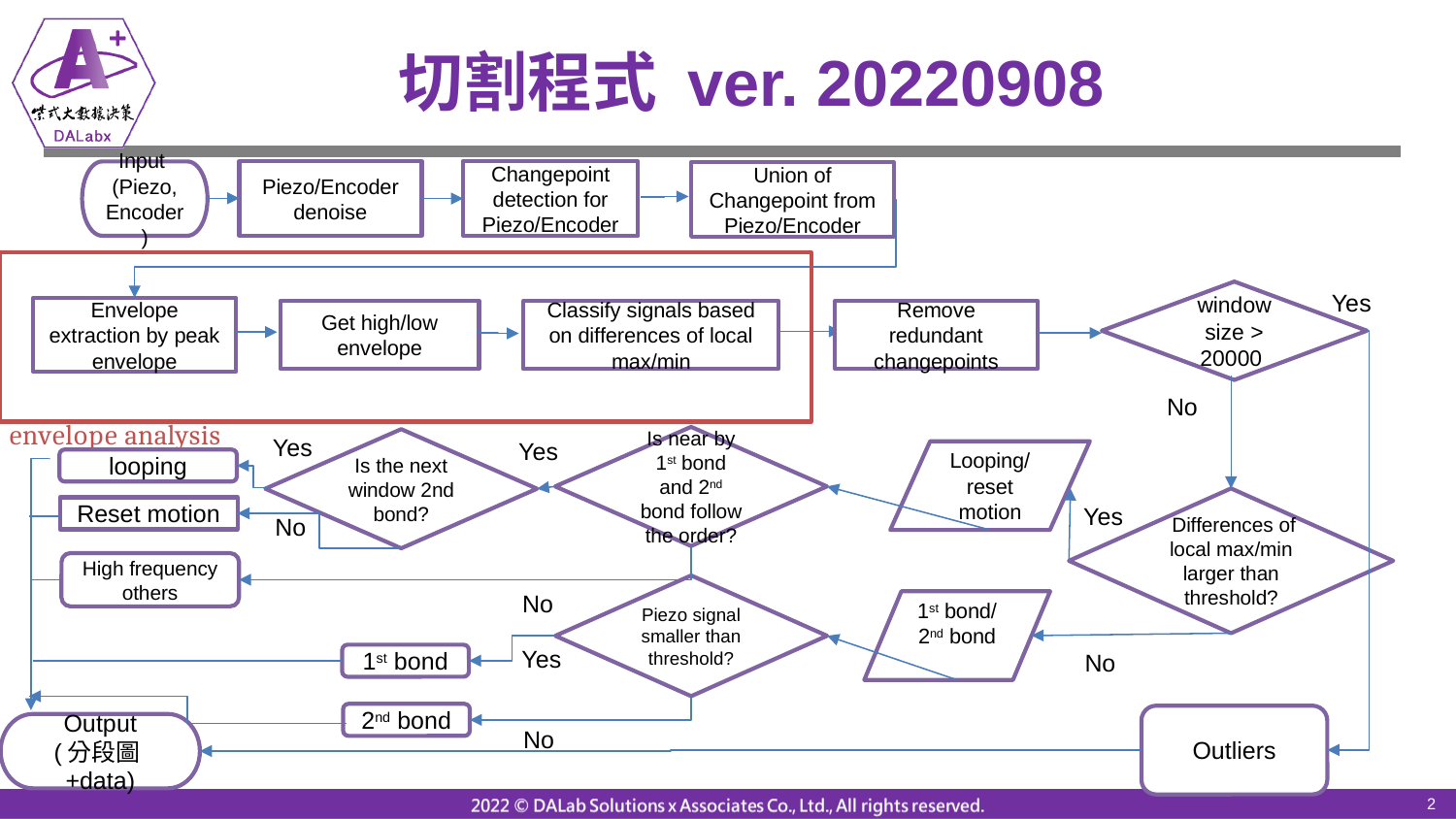

# 切割程式 ver. 20220908
Piezo/Encoder denoise
Changepoint detection for Piezo/Encoder
Input
(Piezo, Encoder)
Union of Changepoint from Piezo/Encoder

Yes
window size > 20000
Envelope extraction by peak envelope
Remove redundant changepoints
Get high/low envelope
Classify signals based on differences of local max/min
No
envelope analysis
Yes
Is near by 1st bond and 2nd bond follow the order?
Yes
Is the next window 2nd bond?
Looping/ reset motion
looping
 Differences of local max/min larger than threshold?
Yes
Reset motion
No
High frequency others
Piezo signal smaller than threshold?
No
1st bond/
2nd bond
Yes
No
1st bond
2nd bond
Outliers
Output
(分段圖+data)
No
2